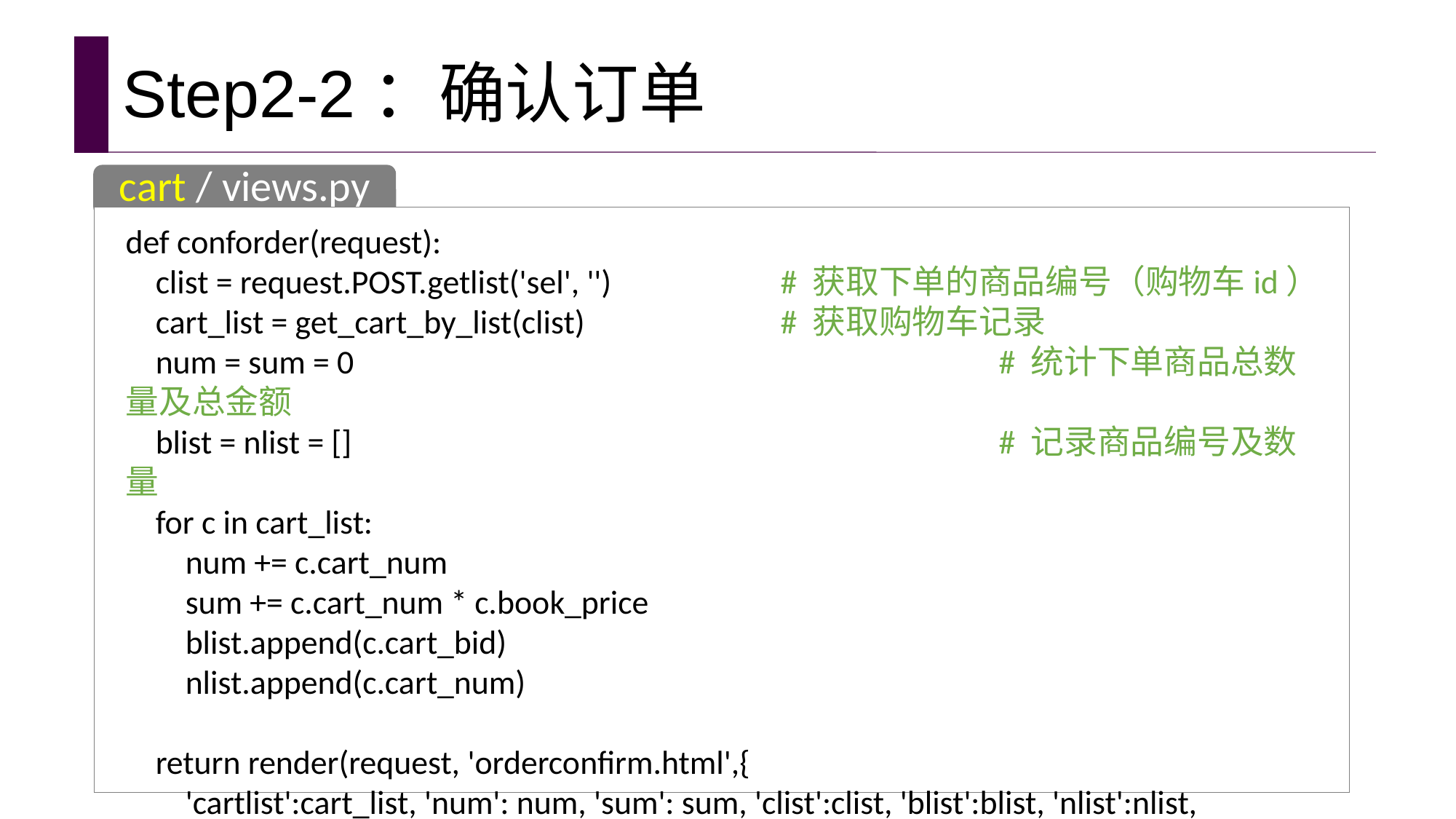

# Step2-2：确认订单
cart / views.py

def conforder(request):
    clist = request.POST.getlist('sel', '')		# 获取下单的商品编号（购物车id）
    cart_list = get_cart_by_list(clist) 		# 获取购物车记录
    num = sum = 0						# 统计下单商品总数量及总金额
    blist = nlist = [] 						# 记录商品编号及数量
    for c in cart_list:
        num += c.cart_num
        sum += c.cart_num * c.book_price
        blist.append(c.cart_bid)
        nlist.append(c.cart_num)

    return render(request, 'orderconfirm.html',{
        'cartlist':cart_list, 'num': num, 'sum': sum, 'clist':clist, 'blist':blist, 'nlist':nlist,
    })